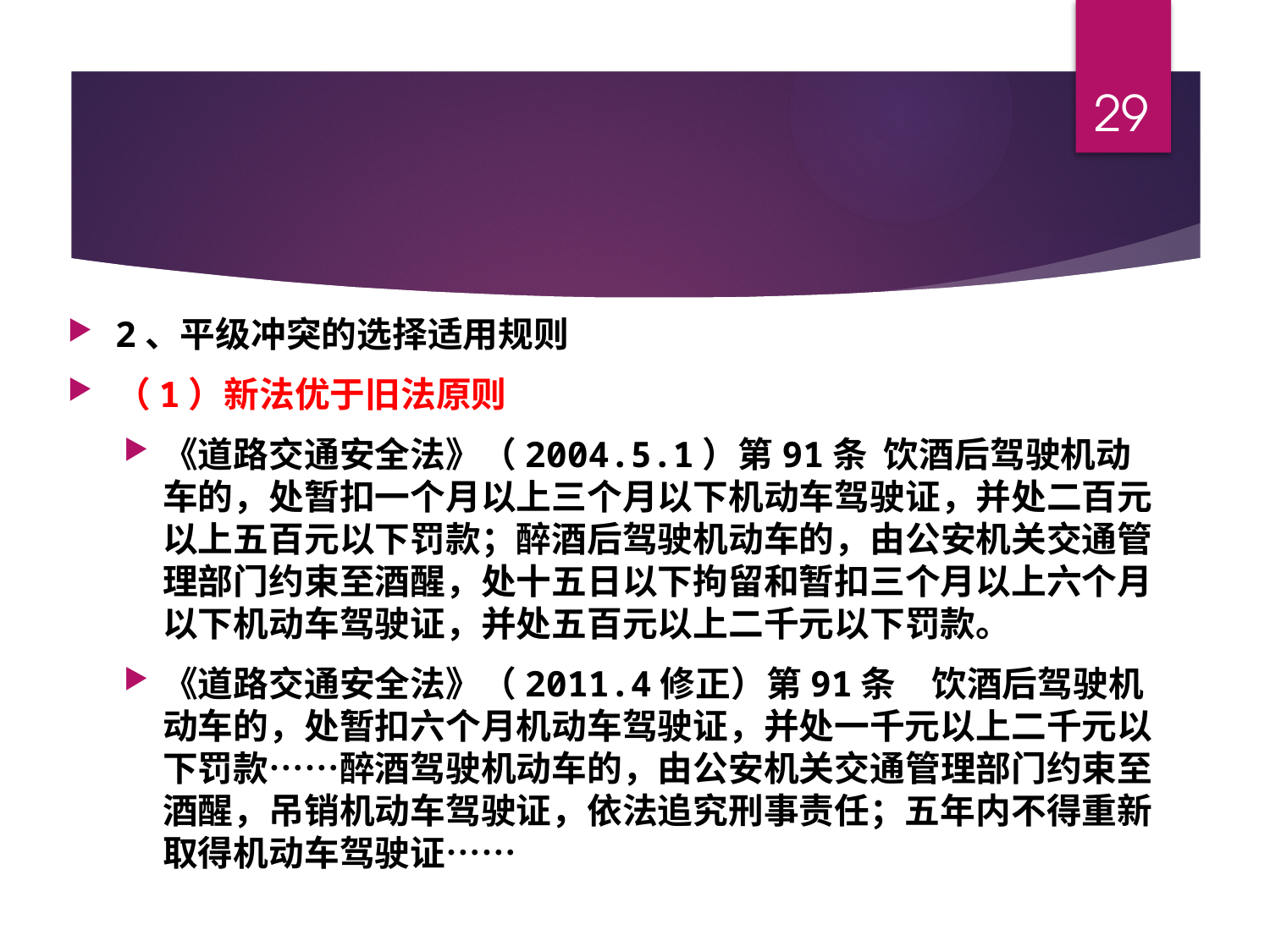

29
#
2、平级冲突的选择适用规则
（1）新法优于旧法原则
《道路交通安全法》（2004.5.1）第91条  饮酒后驾驶机动车的，处暂扣一个月以上三个月以下机动车驾驶证，并处二百元以上五百元以下罚款；醉酒后驾驶机动车的，由公安机关交通管理部门约束至酒醒，处十五日以下拘留和暂扣三个月以上六个月以下机动车驾驶证，并处五百元以上二千元以下罚款。
《道路交通安全法》（2011.4修正）第91条　饮酒后驾驶机动车的，处暂扣六个月机动车驾驶证，并处一千元以上二千元以下罚款……醉酒驾驶机动车的，由公安机关交通管理部门约束至酒醒，吊销机动车驾驶证，依法追究刑事责任；五年内不得重新取得机动车驾驶证……